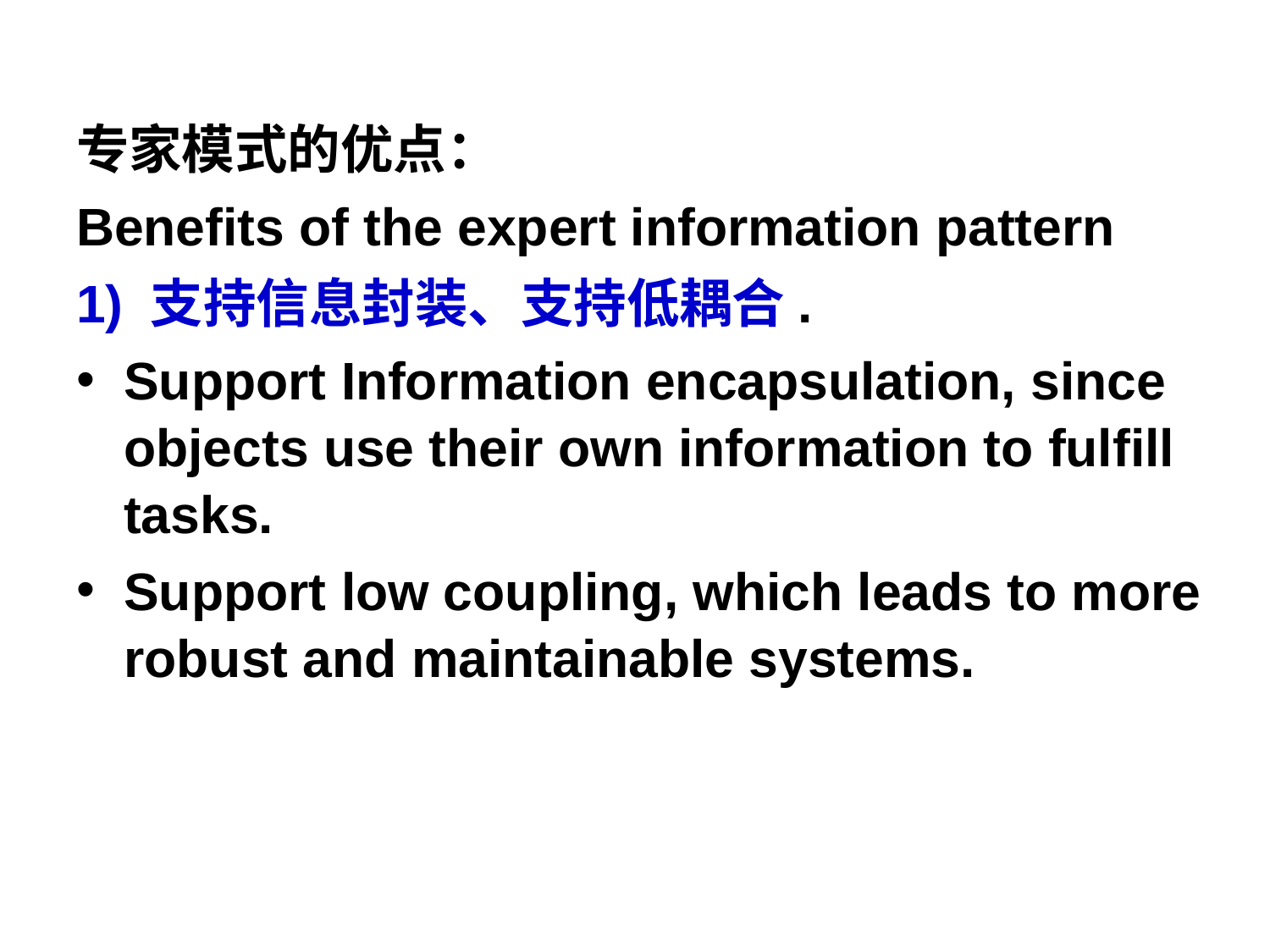

专家模式的优点：
Benefits of the expert information pattern
1) 支持信息封装、支持低耦合.
Support Information encapsulation, since objects use their own information to fulfill tasks.
Support low coupling, which leads to more robust and maintainable systems.